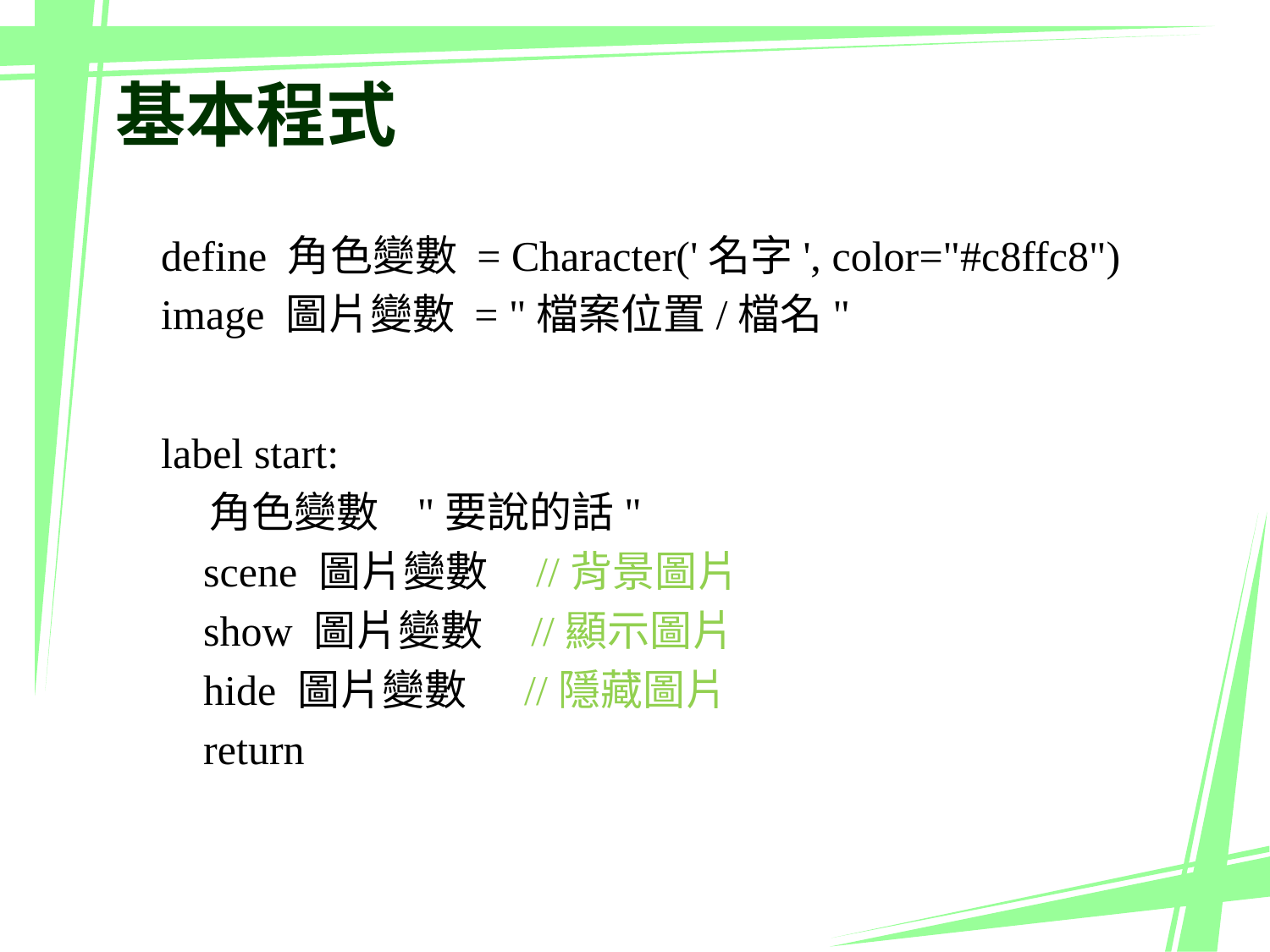

基本程式
define 角色變數 = Character('名字', color="#c8ffc8")
image 圖片變數 = "檔案位置/檔名"

label start:
    角色變數   "要說的話"
    scene 圖片變數    //背景圖片
    show 圖片變數    //顯示圖片
    hide 圖片變數     //隱藏圖片
    return